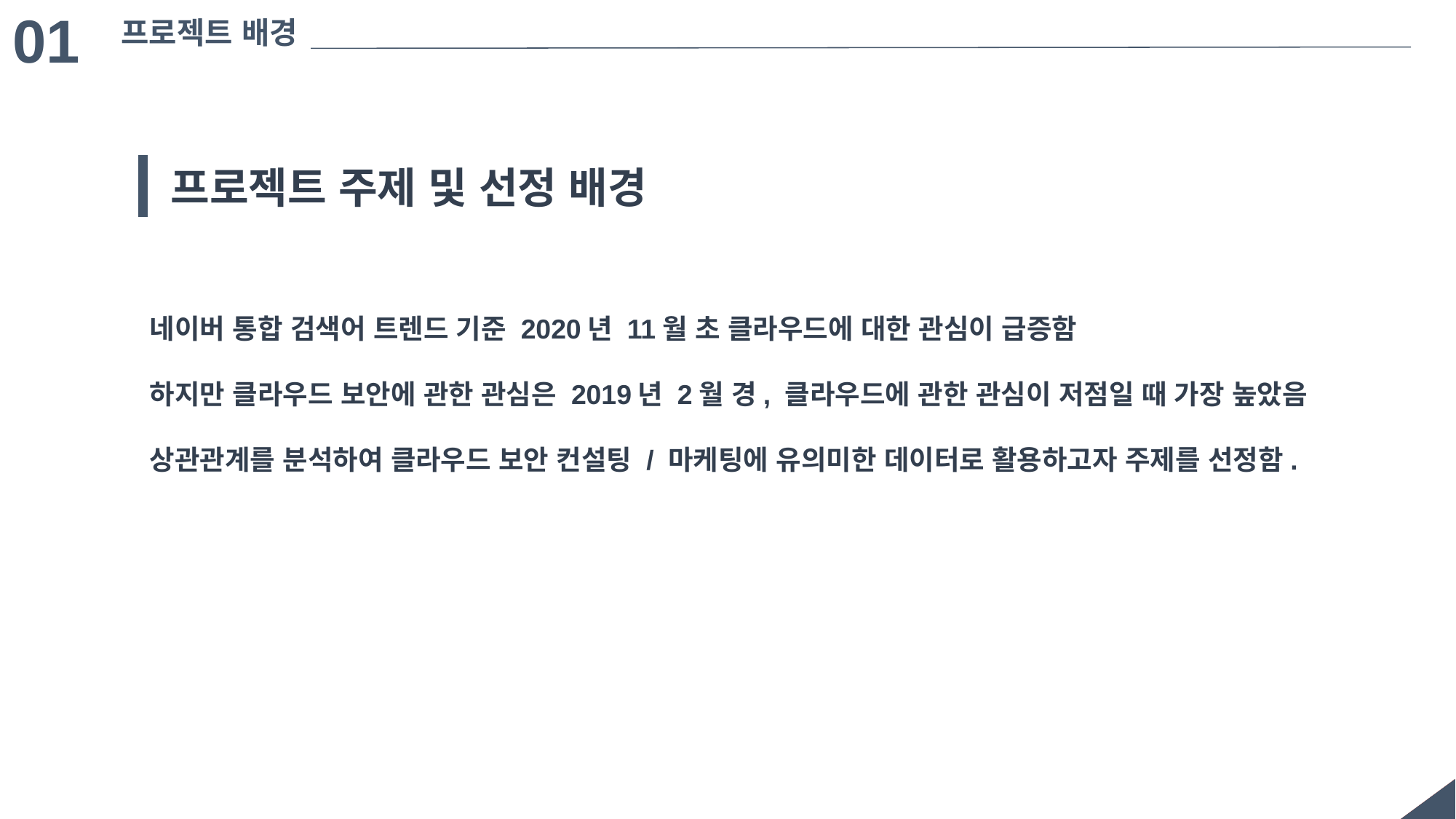

01
프로젝트 배경

프로젝트 주제 및 선정 배경
네이버 통합 검색어 트렌드 기준 2020년 11월 초 클라우드에 대한 관심이 급증함

하지만 클라우드 보안에 관한 관심은 2019년 2월 경, 클라우드에 관한 관심이 저점일 때 가장 높았음

상관관계를 분석하여 클라우드 보안 컨설팅 / 마케팅에 유의미한 데이터로 활용하고자 주제를 선정함.